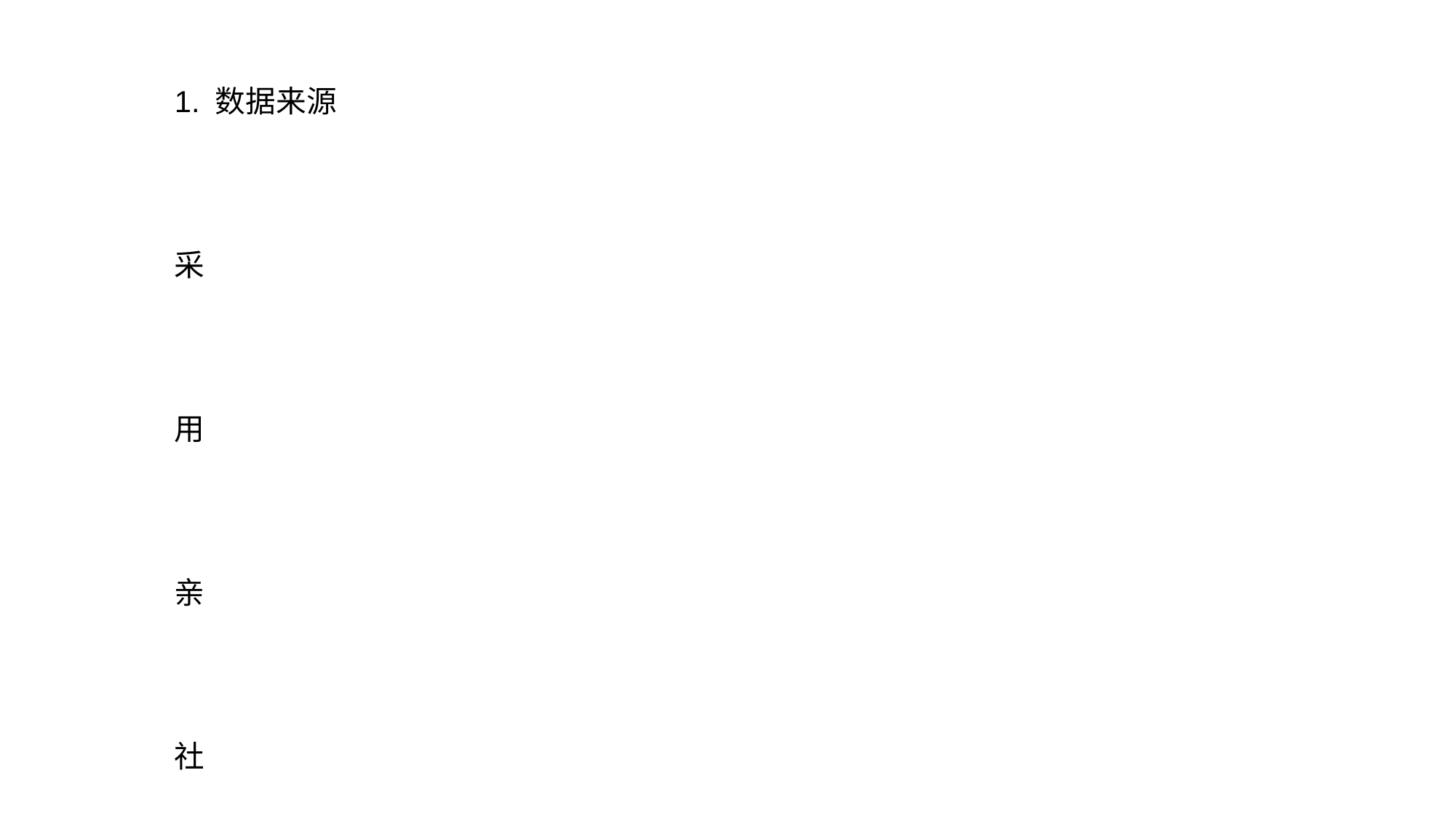

1. 数据来源

采
用
亲
社
会
众
筹
平
台
K
i
v
a
数
据
验
证
研
究
模
型
与
假
设